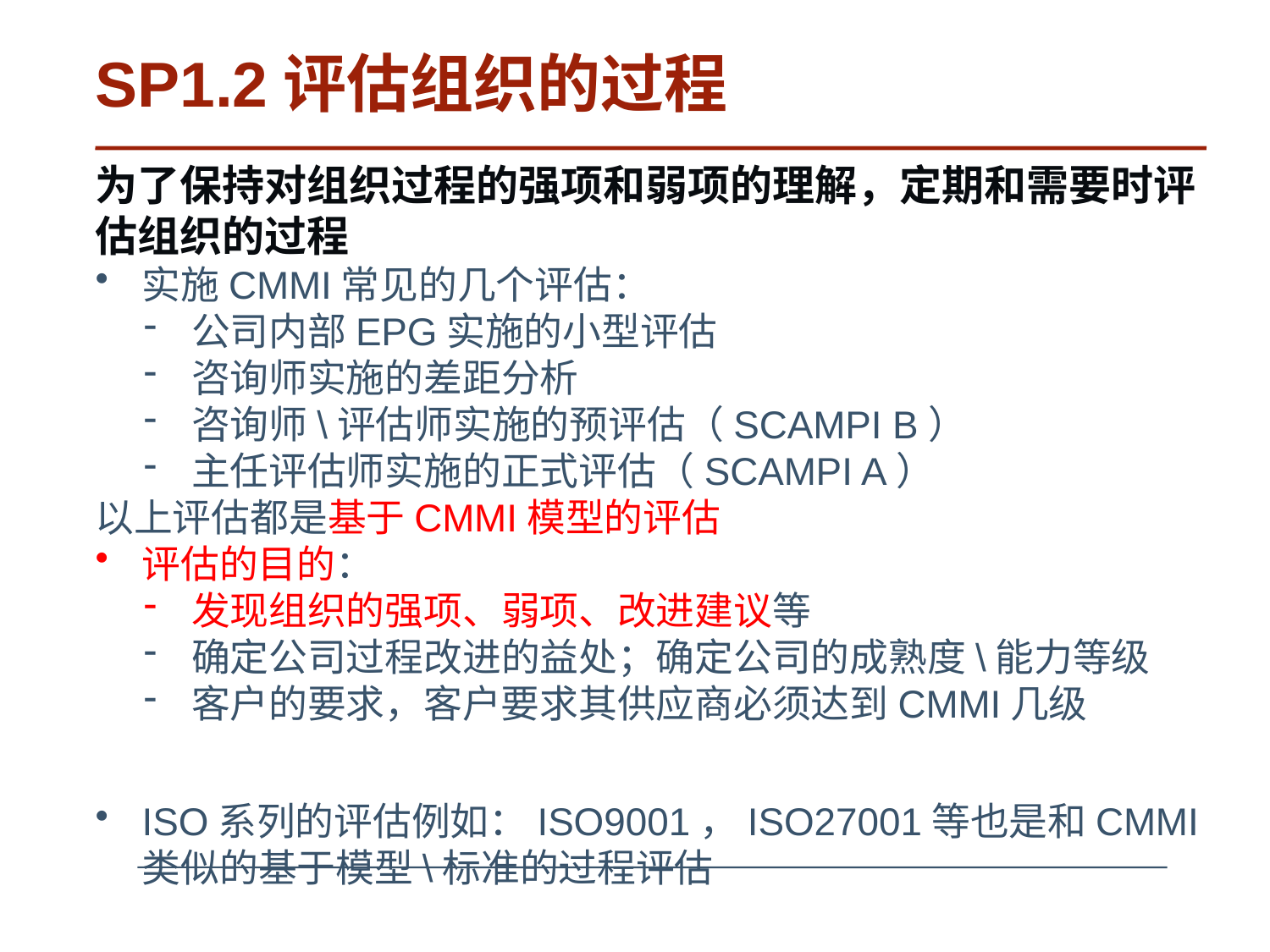

# SP1.2评估组织的过程
为了保持对组织过程的强项和弱项的理解，定期和需要时评估组织的过程
实施CMMI常见的几个评估：
公司内部EPG实施的小型评估
咨询师实施的差距分析
咨询师\评估师实施的预评估（SCAMPI B）
主任评估师实施的正式评估（SCAMPI A）
以上评估都是基于CMMI模型的评估
评估的目的：
发现组织的强项、弱项、改进建议等
确定公司过程改进的益处；确定公司的成熟度\能力等级
客户的要求，客户要求其供应商必须达到CMMI几级

ISO系列的评估例如：ISO9001，ISO27001等也是和CMMI类似的基于模型\标准的过程评估